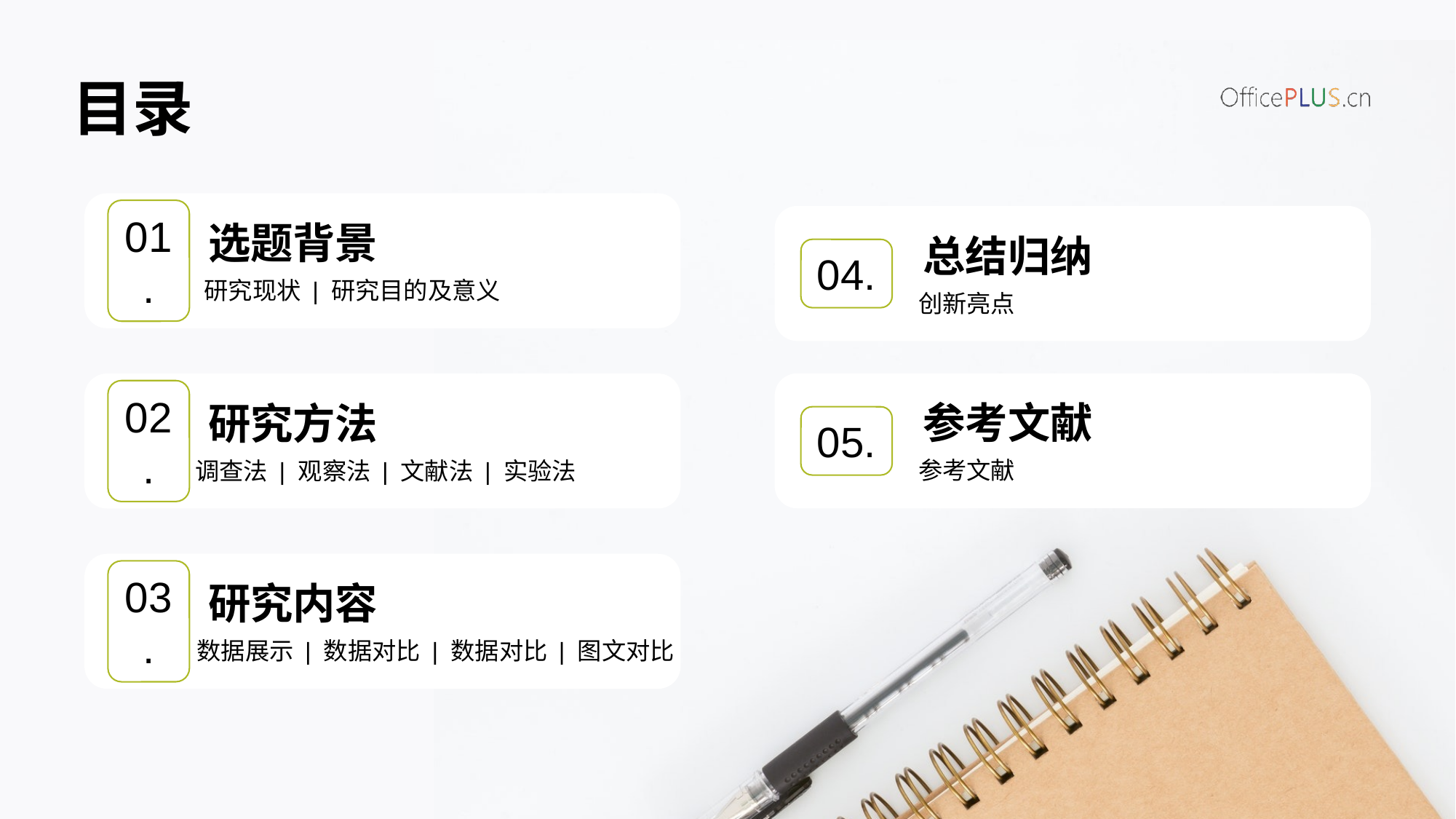

目录

选题背景
研究现状 | 研究目的及意义
01.

总结归纳
创新亮点
04.

参考文献
参考文献
05.

研究方法
调查法 | 观察法 | 文献法 | 实验法
02.

研究内容
数据展示 | 数据对比 | 数据对比 | 图文对比
03.